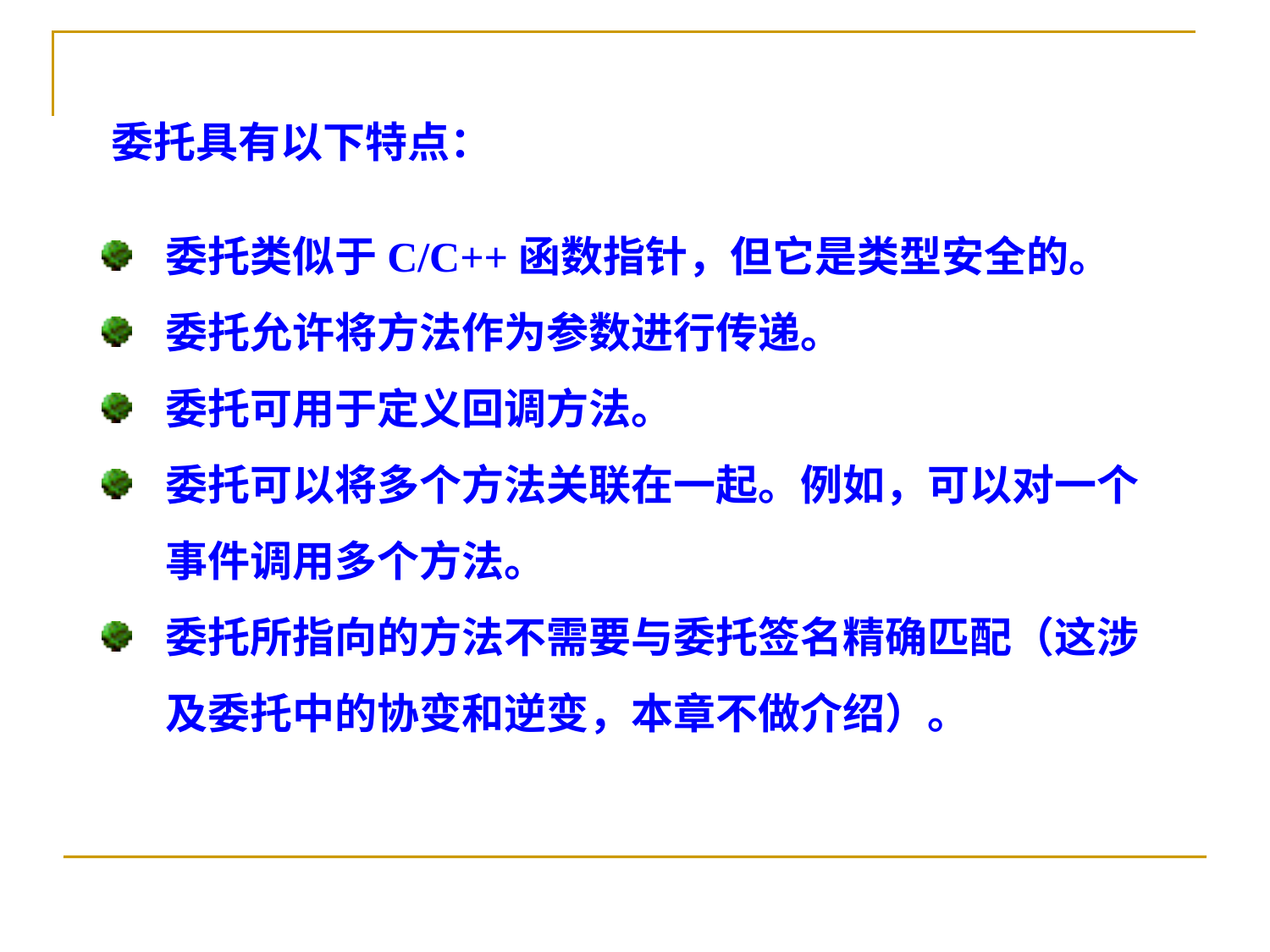

委托具有以下特点：
委托类似于C/C++函数指针，但它是类型安全的。
委托允许将方法作为参数进行传递。
委托可用于定义回调方法。
委托可以将多个方法关联在一起。例如，可以对一个事件调用多个方法。
委托所指向的方法不需要与委托签名精确匹配（这涉及委托中的协变和逆变，本章不做介绍）。